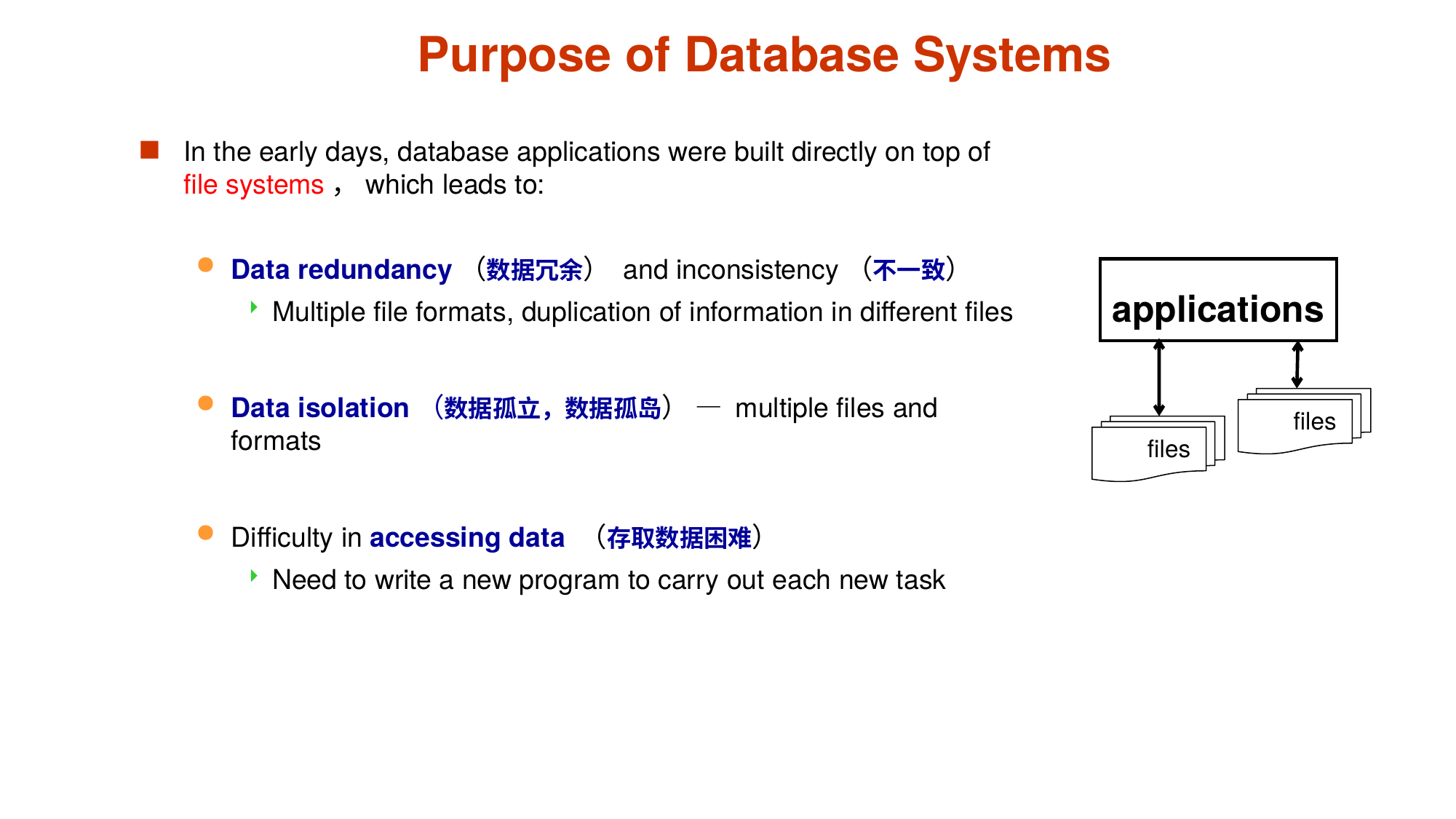

Purpose of Database Systems
In the early days, database applications were built directly on top of file systems，which leads to:

Data redundancy（数据冗余） and inconsistency（不一致）
Multiple file formats, duplication of information in different files

Data isolation（数据孤立，数据孤岛） — multiple files and formats

Difficulty in accessing data （存取数据困难）
Need to write a new program to carry out each new task
applications

files

files